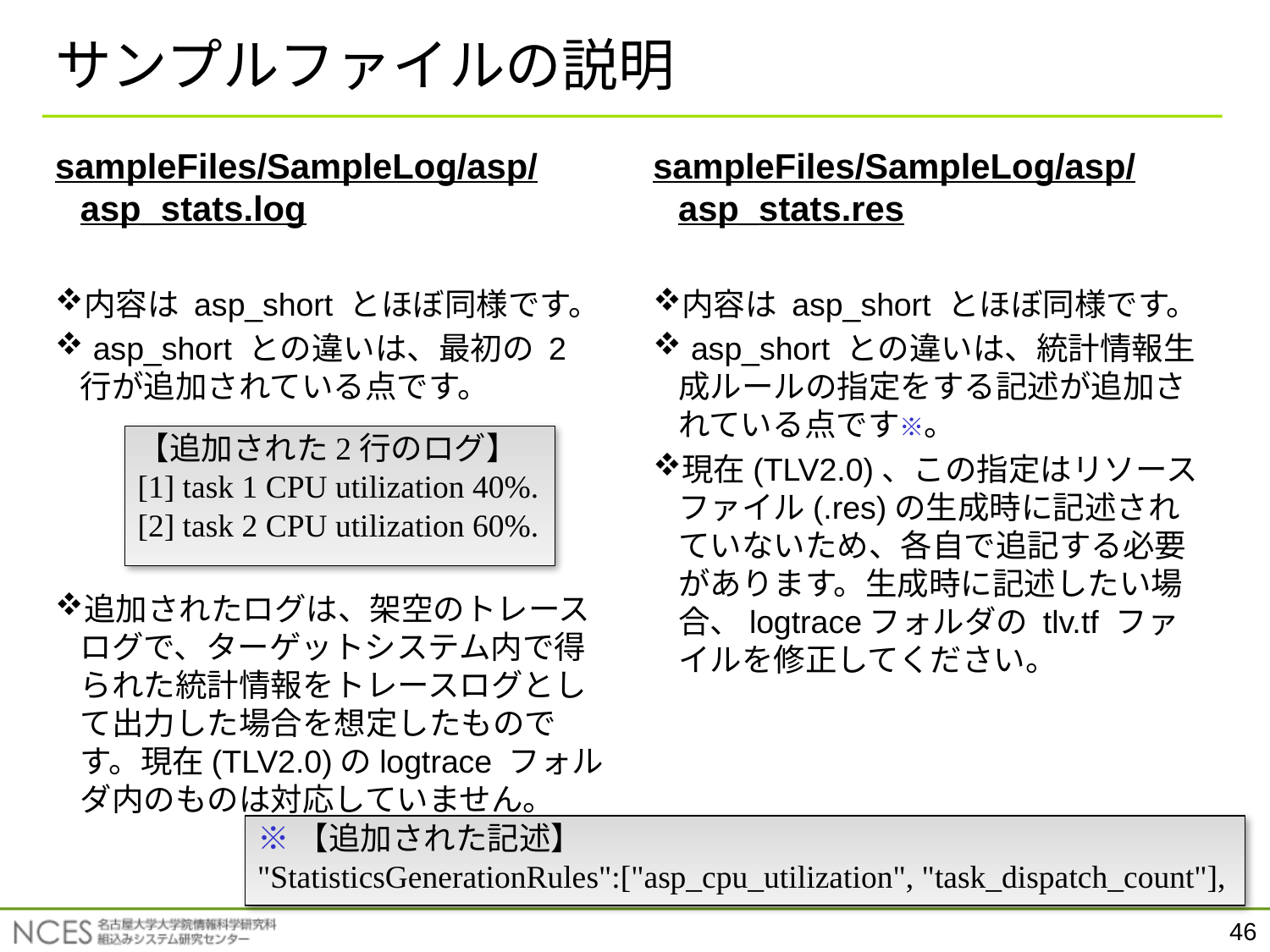

# サンプルファイルの説明
sampleFiles/SampleLog/asp/asp_stats.log

内容は asp_short とほぼ同様です。
 asp_short との違いは、最初の 2 行が追加されている点です。

追加されたログは、架空のトレースログで、ターゲットシステム内で得られた統計情報をトレースログとして出力した場合を想定したものです。現在(TLV2.0)のlogtrace フォルダ内のものは対応していません。

sampleFiles/SampleLog/asp/asp_stats.res

内容は asp_short とほぼ同様です。
 asp_short との違いは、統計情報生成ルールの指定をする記述が追加されている点です※。
現在(TLV2.0)、この指定はリソースファイル(.res)の生成時に記述されていないため、各自で追記する必要があります。生成時に記述したい場合、logtraceフォルダの tlv.tf ファイルを修正してください。
【追加された2行のログ】
[1] task 1 CPU utilization 40%.
[2] task 2 CPU utilization 60%.
※【追加された記述】
"StatisticsGenerationRules":["asp_cpu_utilization", "task_dispatch_count"],
46